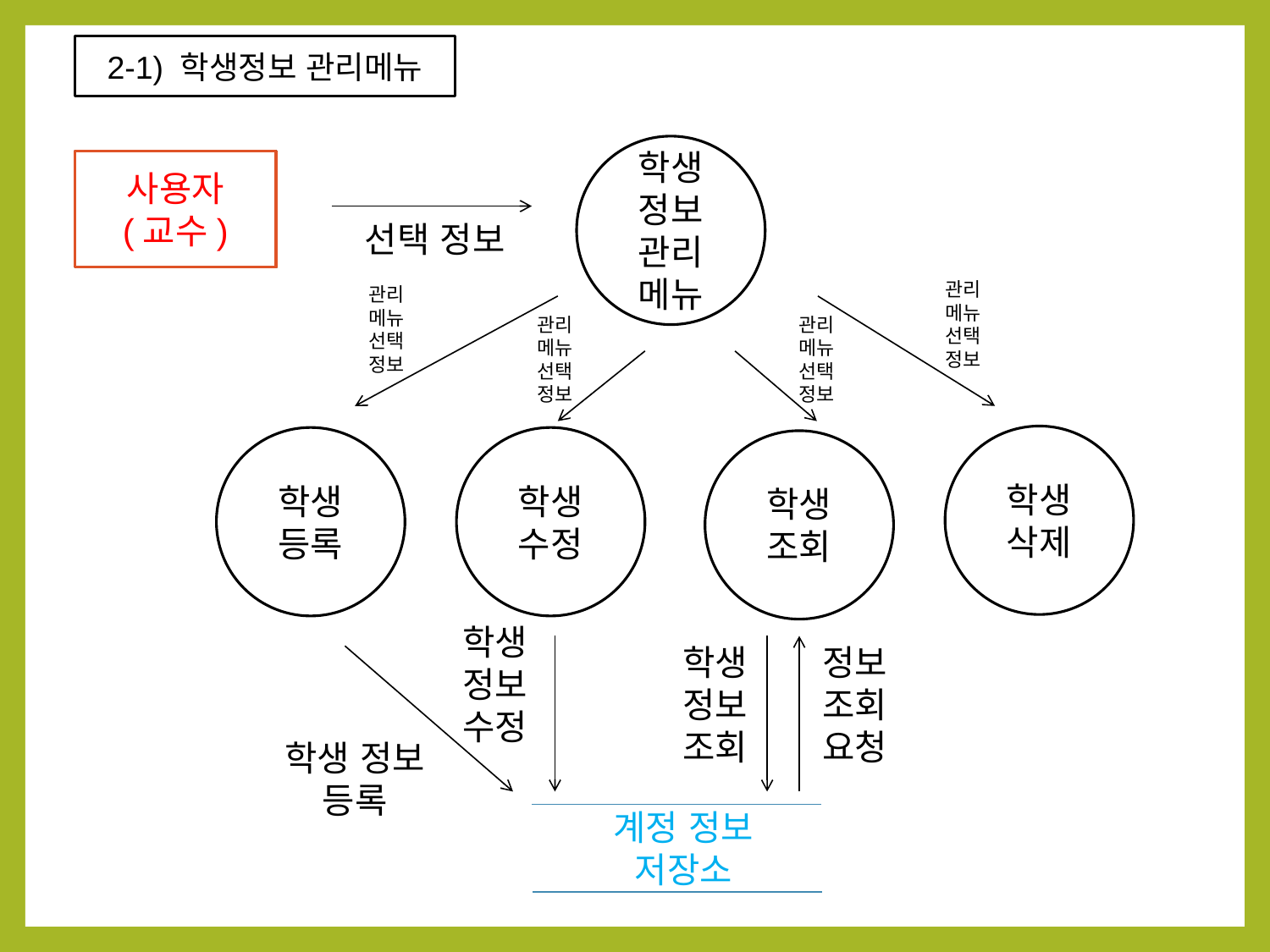

2-1) 학생정보 관리메뉴
학생
정보
관리
메뉴
사용자
(교수)
사용자
(교수)
선택 정보
관리
메뉴
선택
정보
관리
메뉴
선택
정보
관리
메뉴
선택
정보
관리
메뉴
선택
정보
학생
삭제
학생
등록
학생
수정
학생
조회
학생
정보
수정
학생
정보
조회
정보
조회
요청
학생 정보
등록
계정 정보
저장소